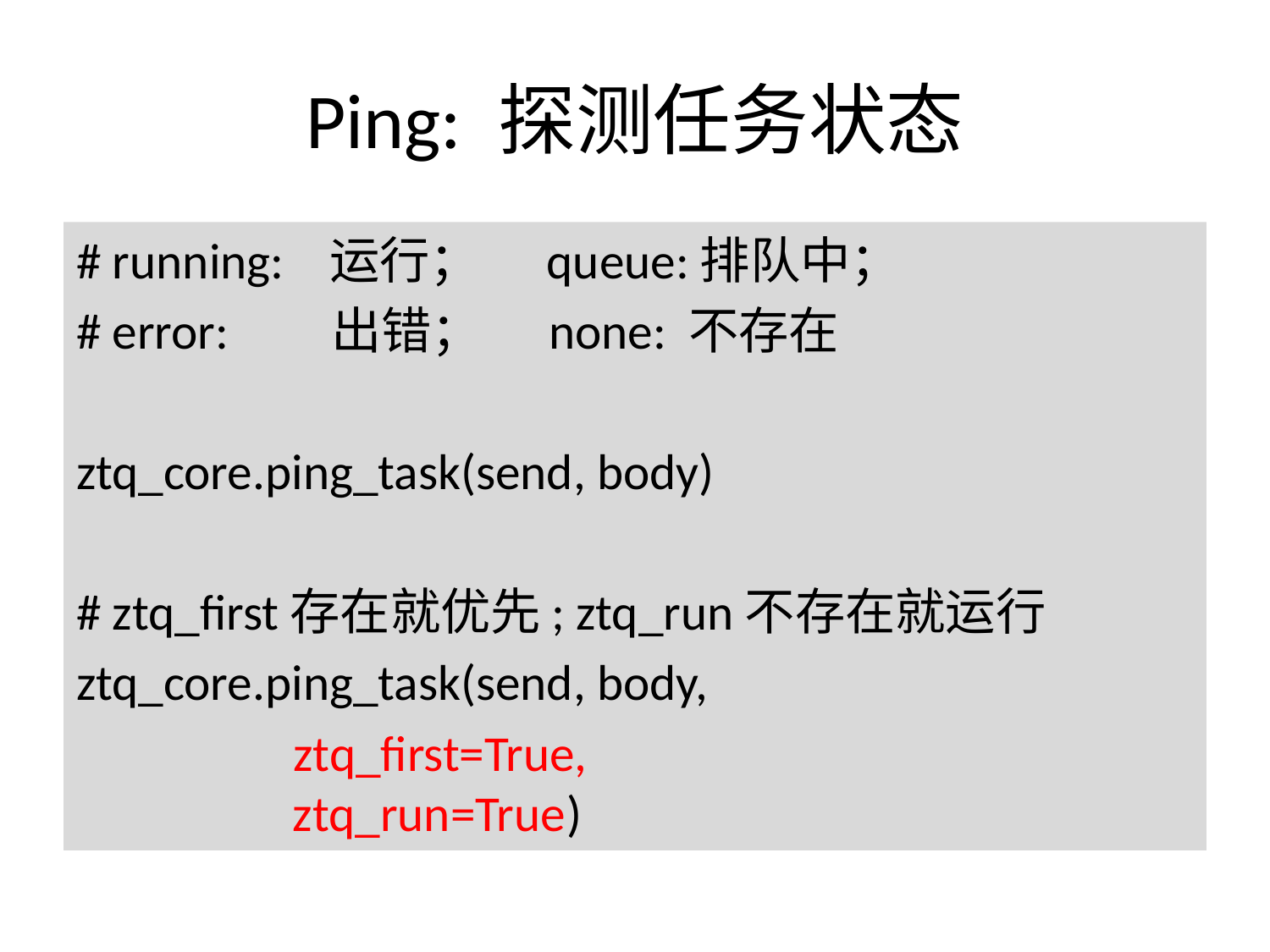

# Ping: 探测任务状态
# running:   运行；     queue:排队中；
# error:        出错；     none: 不存在

ztq_core.ping_task(send, body)

# ztq_first存在就优先; ztq_run不存在就运行
ztq_core.ping_task(send, body,
                   ztq_first=True,
               ztq_run=True)